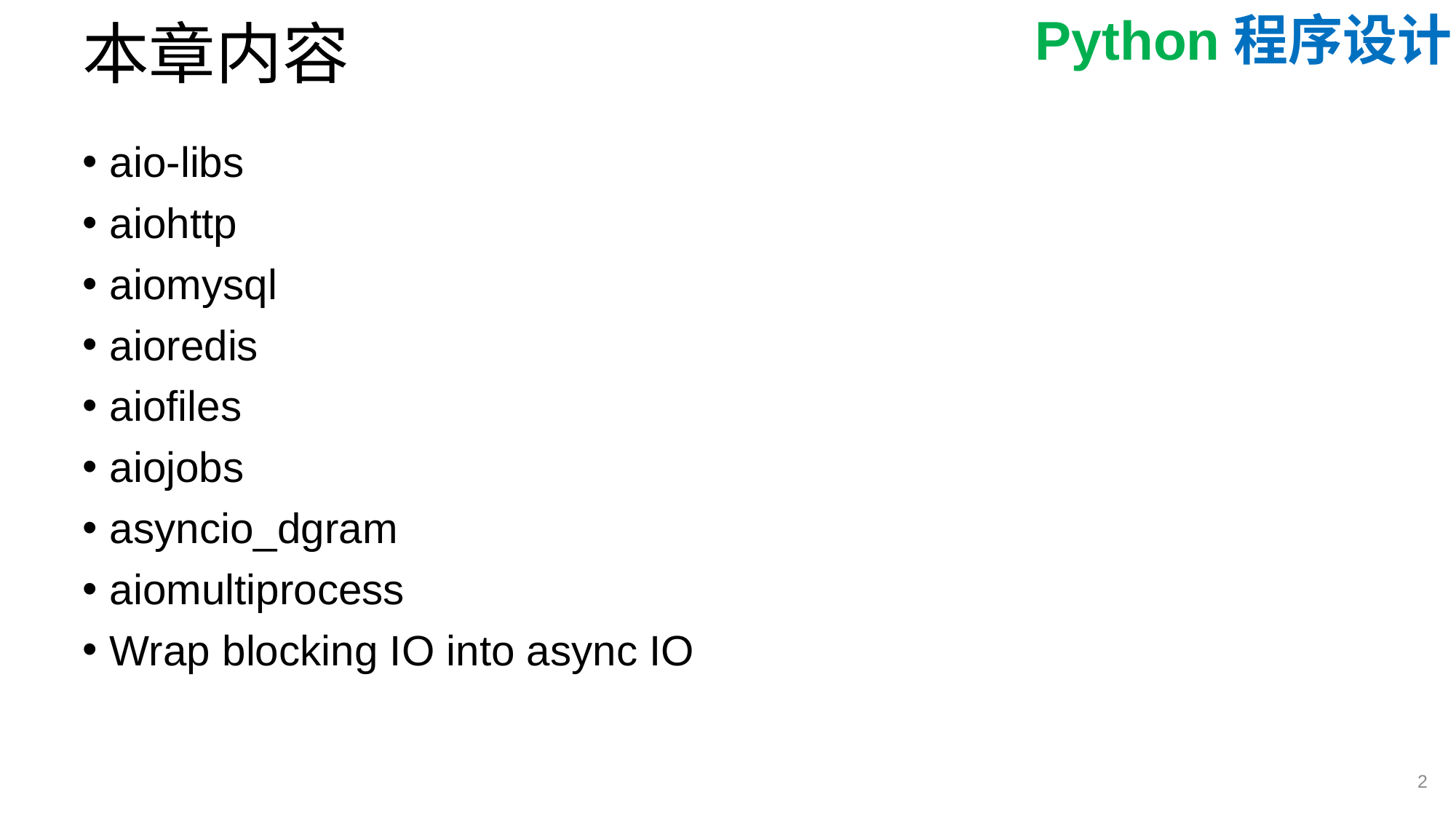

# 本章内容
aio-libs
aiohttp
aiomysql
aioredis
aiofiles
aiojobs
asyncio_dgram
aiomultiprocess
Wrap blocking IO into async IO

2